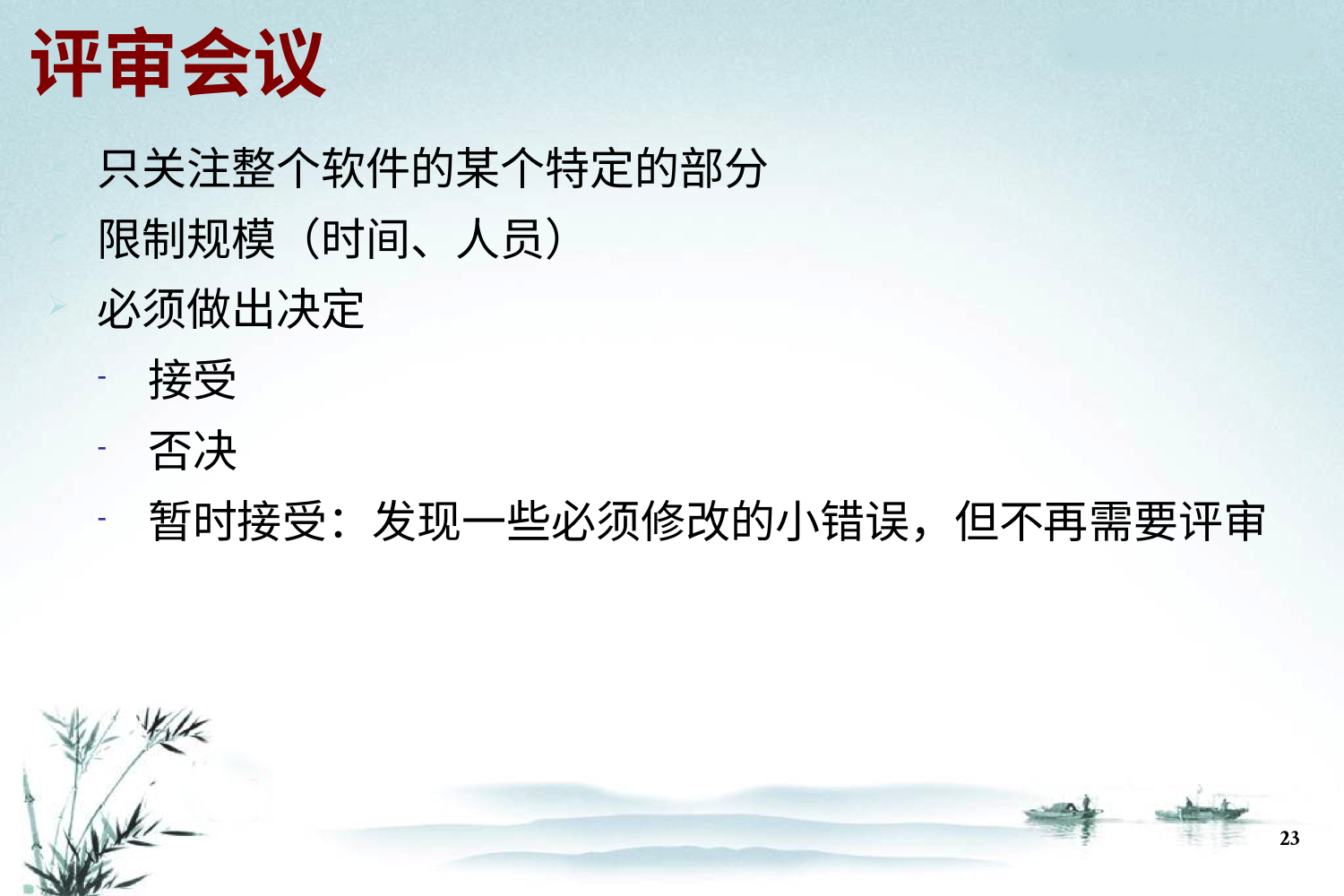

# 评审会议
只关注整个软件的某个特定的部分
限制规模（时间、人员）
必须做出决定
接受
否决
暂时接受：发现一些必须修改的小错误，但不再需要评审
23